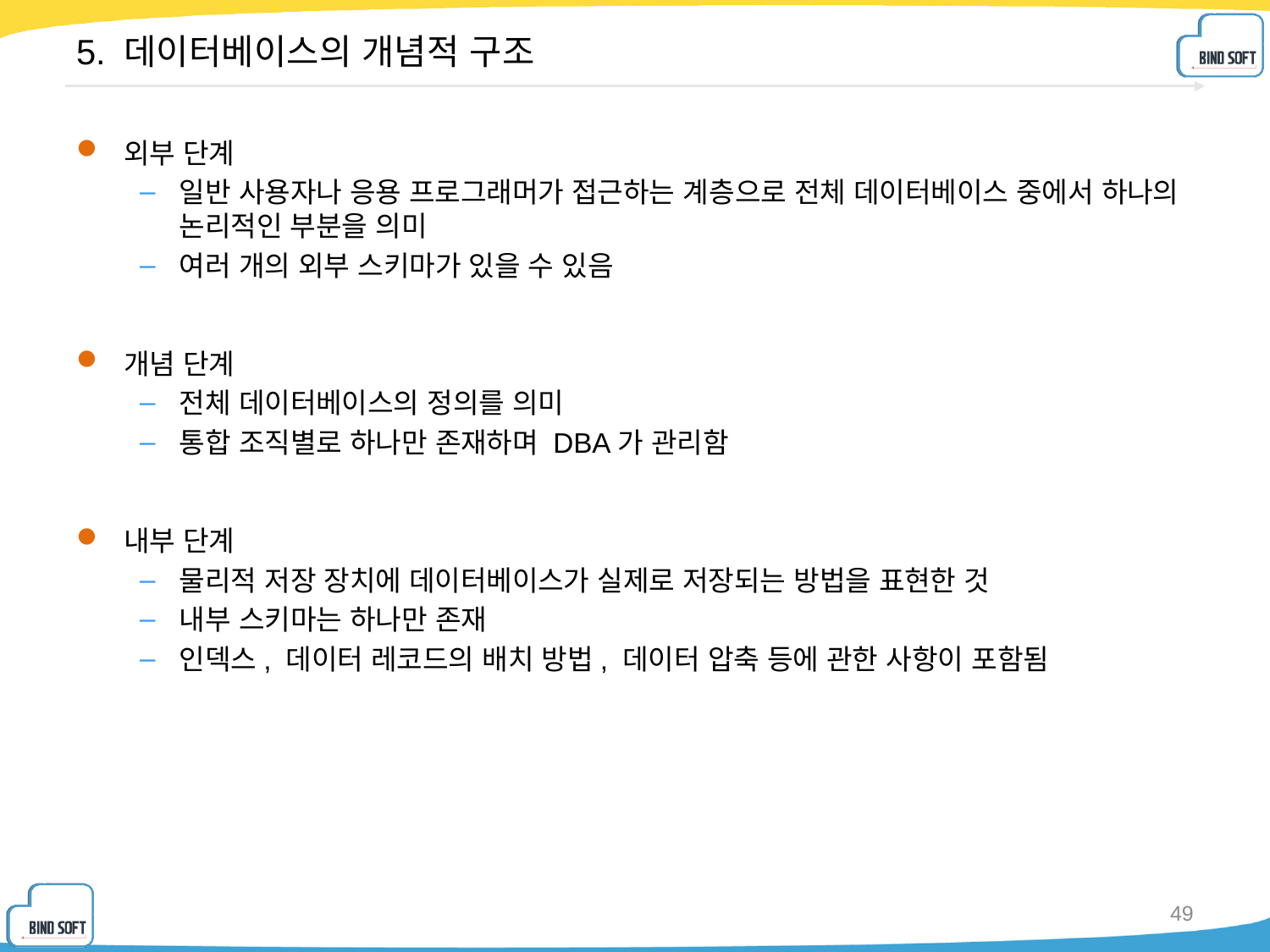

# 5. 데이터베이스의 개념적 구조
외부 단계
일반 사용자나 응용 프로그래머가 접근하는 계층으로 전체 데이터베이스 중에서 하나의 논리적인 부분을 의미
여러 개의 외부 스키마가 있을 수 있음

개념 단계
전체 데이터베이스의 정의를 의미
통합 조직별로 하나만 존재하며 DBA가 관리함

내부 단계
물리적 저장 장치에 데이터베이스가 실제로 저장되는 방법을 표현한 것
내부 스키마는 하나만 존재
인덱스, 데이터 레코드의 배치 방법, 데이터 압축 등에 관한 사항이 포함됨
49